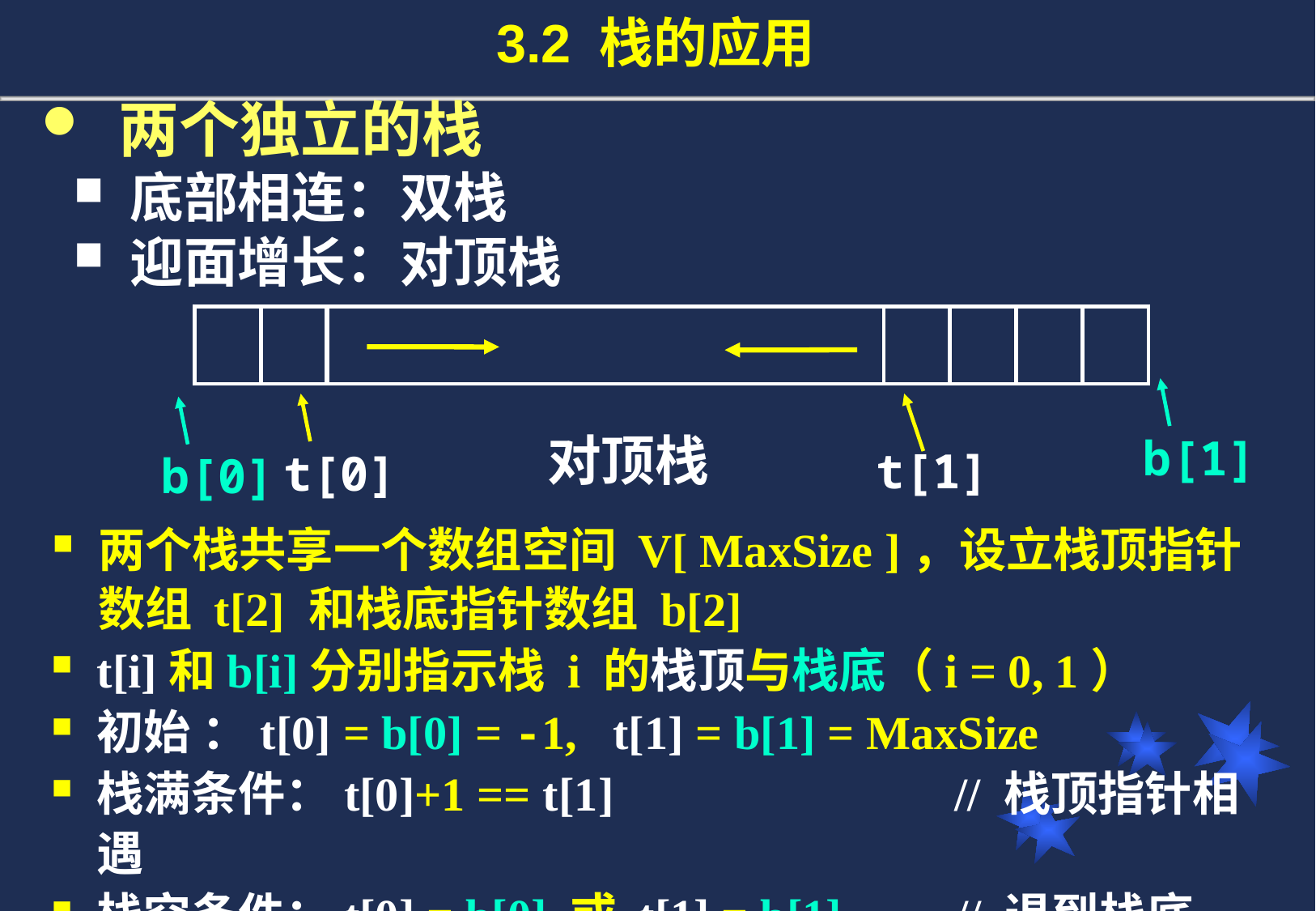

# 3.2 栈的应用
 两个独立的栈
 底部相连：双栈
 迎面增长：对顶栈

对顶栈
b[1]
t[1]
t[0]
b[0]
两个栈共享一个数组空间 V[ MaxSize ]，设立栈顶指针数组 t[2] 和栈底指针数组 b[2]
t[i]和b[i]分别指示栈 i 的栈顶与栈底（i = 0, 1）
初始 ：t[0] = b[0] = -1,   t[1] = b[1] = MaxSize
栈满条件：t[0]+1 == t[1]              	           // 栈顶指针相遇
栈空条件：t[0] = b[0] 或 t[1] = b[1]    // 退到栈底